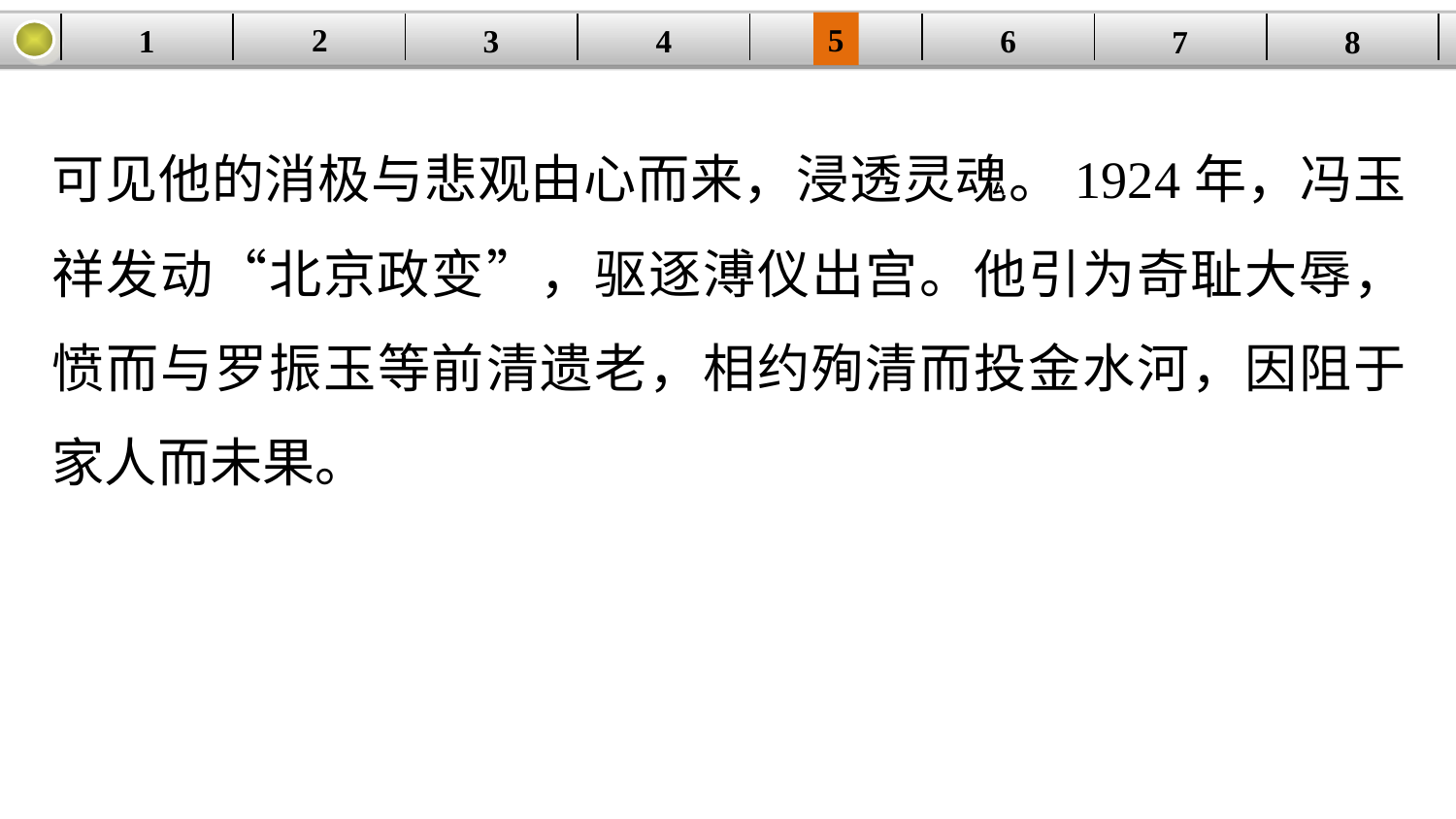

5
2
1
4
6
|  |  |  |  |  |  |  |  |
| --- | --- | --- | --- | --- | --- | --- | --- |
3
8
7

可见他的消极与悲观由心而来，浸透灵魂。1924年，冯玉祥发动“北京政变”，驱逐溥仪出宫。他引为奇耻大辱，愤而与罗振玉等前清遗老，相约殉清而投金水河，因阻于家人而未果。